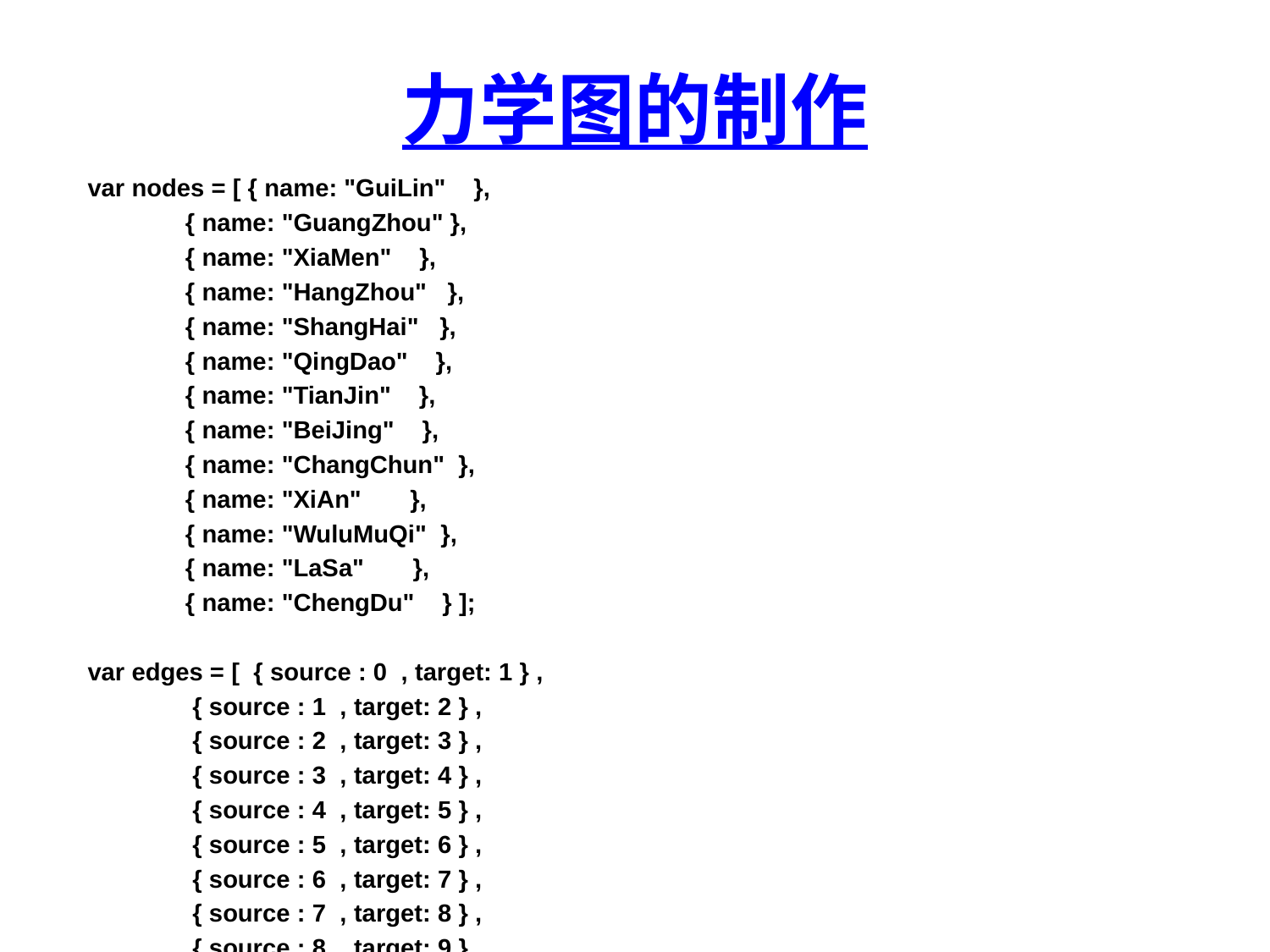

# 力学图的制作
var nodes = [ { name: "GuiLin"    },
              { name: "GuangZhou" },
              { name: "XiaMen"    },
              { name: "HangZhou"   },
              { name: "ShangHai"   },
              { name: "QingDao"    },
              { name: "TianJin"    },
              { name: "BeiJing"    },
              { name: "ChangChun"  },
              { name: "XiAn"       },
              { name: "WuluMuQi"  },
              { name: "LaSa"       },
              { name: "ChengDu"    } ];

var edges = [  { source : 0  , target: 1 } ,
               { source : 1  , target: 2 } ,
               { source : 2  , target: 3 } ,
               { source : 3  , target: 4 } ,
               { source : 4  , target: 5 } ,
               { source : 5  , target: 6 } ,
               { source : 6  , target: 7 } ,
               { source : 7  , target: 8 } ,
               { source : 8  , target: 9 } ,
               { source : 9  , target: 10 } ,
               { source : 10 , target: 11 } ,
               { source : 11 , target: 12 } ,
               { source : 12 , target: 0 } ];